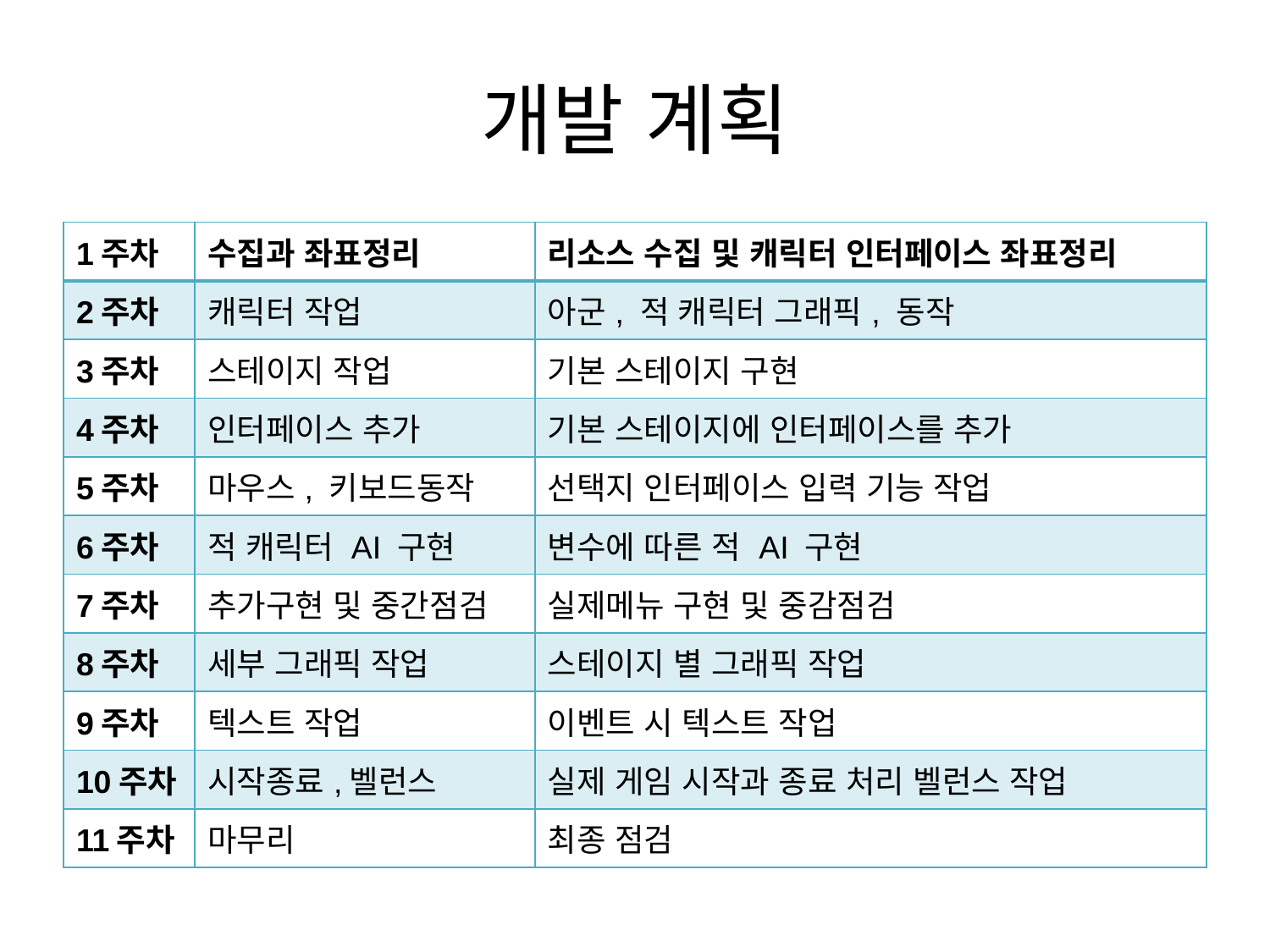

# 개발 계획
| 1주차 | 수집과 좌표정리 | 리소스 수집 및 캐릭터 인터페이스 좌표정리 |
| --- | --- | --- |
| 2주차 | 캐릭터 작업 | 아군, 적 캐릭터 그래픽, 동작 |
| 3주차 | 스테이지 작업 | 기본 스테이지 구현 |
| 4주차 | 인터페이스 추가 | 기본 스테이지에 인터페이스를 추가 |
| 5주차 | 마우스, 키보드동작 | 선택지 인터페이스 입력 기능 작업 |
| 6주차 | 적 캐릭터 AI 구현 | 변수에 따른 적 AI 구현 |
| 7주차 | 추가구현 및 중간점검 | 실제메뉴 구현 및 중감점검 |
| 8주차 | 세부 그래픽 작업 | 스테이지 별 그래픽 작업 |
| 9주차 | 텍스트 작업 | 이벤트 시 텍스트 작업 |
| 10주차 | 시작종료,벨런스 | 실제 게임 시작과 종료 처리 벨런스 작업 |
| 11주차 | 마무리 | 최종 점검 |